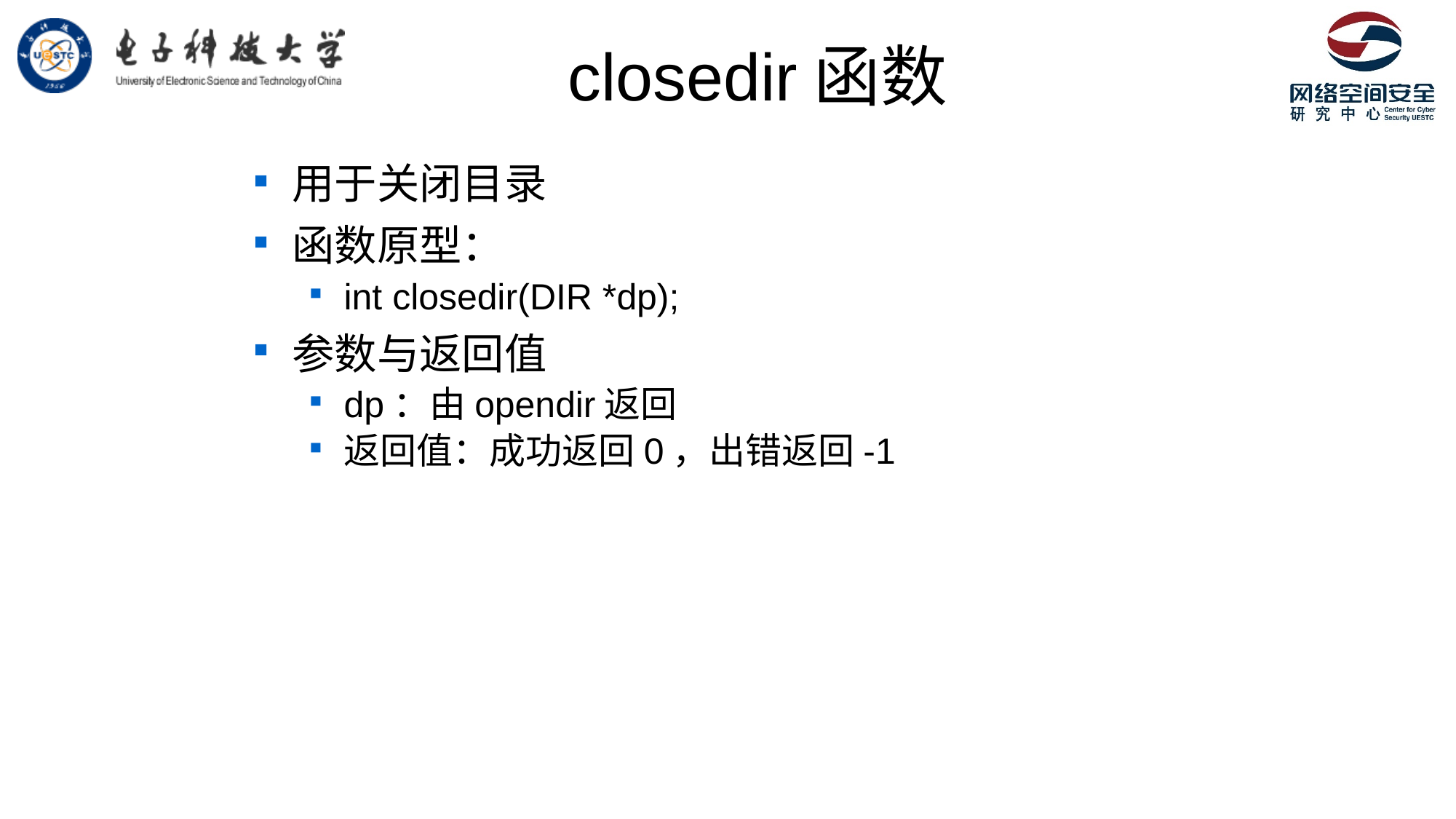

# closedir函数
用于关闭目录
函数原型：
int closedir(DIR *dp);
参数与返回值
dp：由opendir返回
返回值：成功返回0，出错返回-1